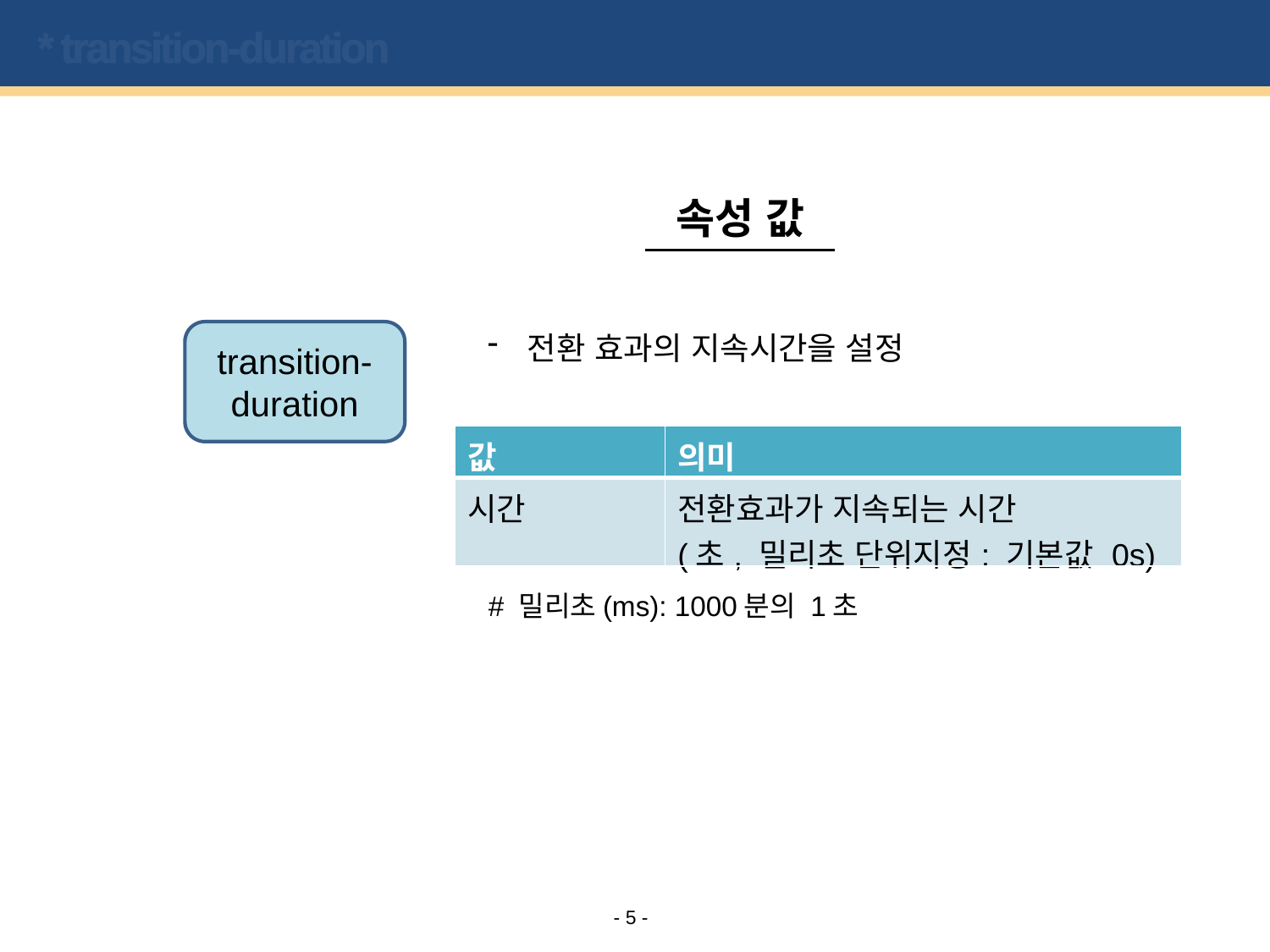

# * transition-duration
속성 값
transition-duration
전환 효과의 지속시간을 설정
| 값 | 의미 |
| --- | --- |
| 시간 | 전환효과가 지속되는 시간 (초, 밀리초 단위지정: 기본값 0s) |
# 밀리초(ms): 1000분의 1초